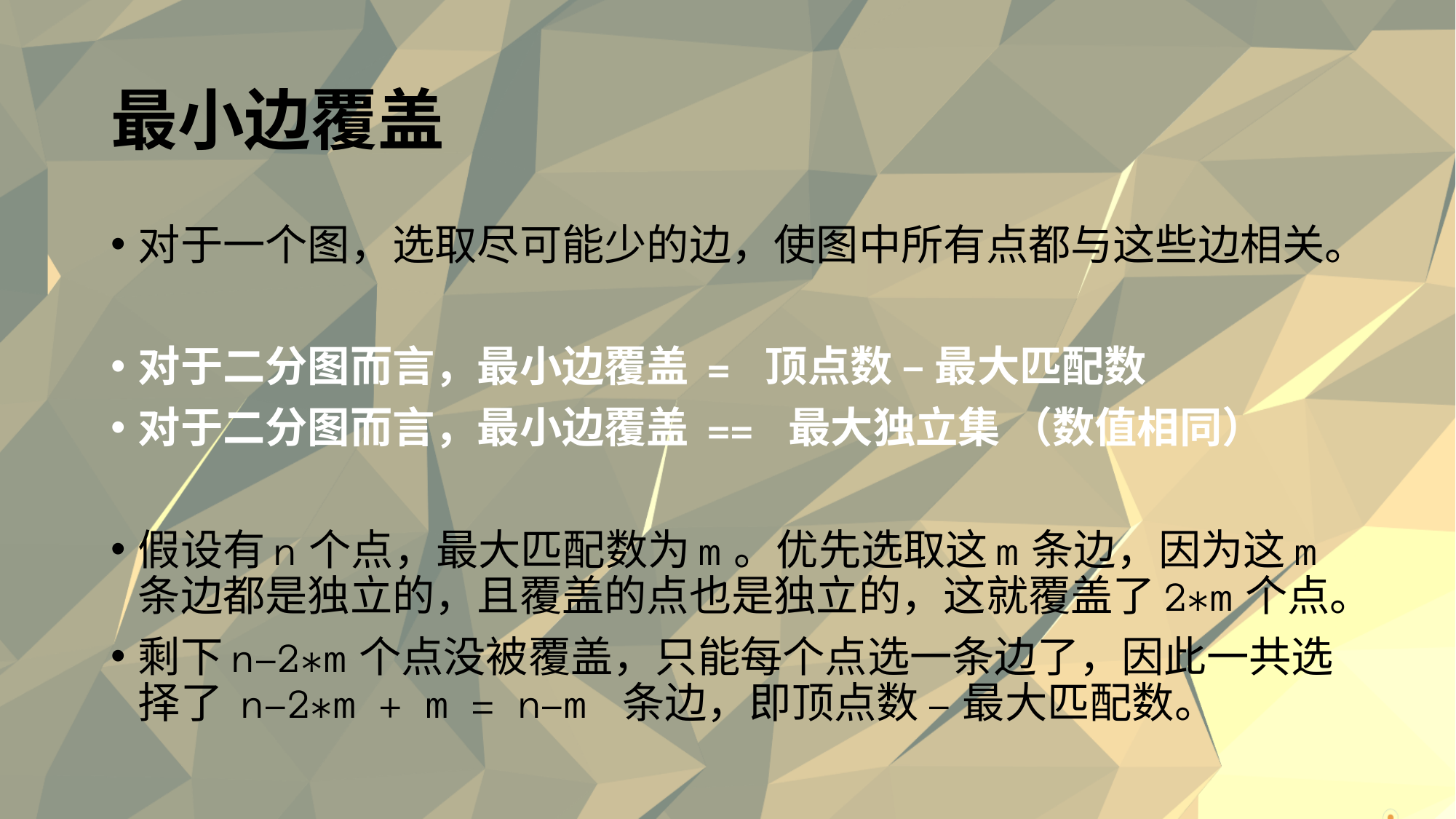

# 最小边覆盖
对于一个图，选取尽可能少的边，使图中所有点都与这些边相关。

对于二分图而言，最小边覆盖 = 顶点数 – 最大匹配数
对于二分图而言，最小边覆盖 == 最大独立集 （数值相同）

假设有n个点，最大匹配数为m。优先选取这m条边，因为这m条边都是独立的，且覆盖的点也是独立的，这就覆盖了2*m个点。
剩下n-2*m个点没被覆盖，只能每个点选一条边了，因此一共选择了 n-2*m + m = n-m 条边，即顶点数-最大匹配数。